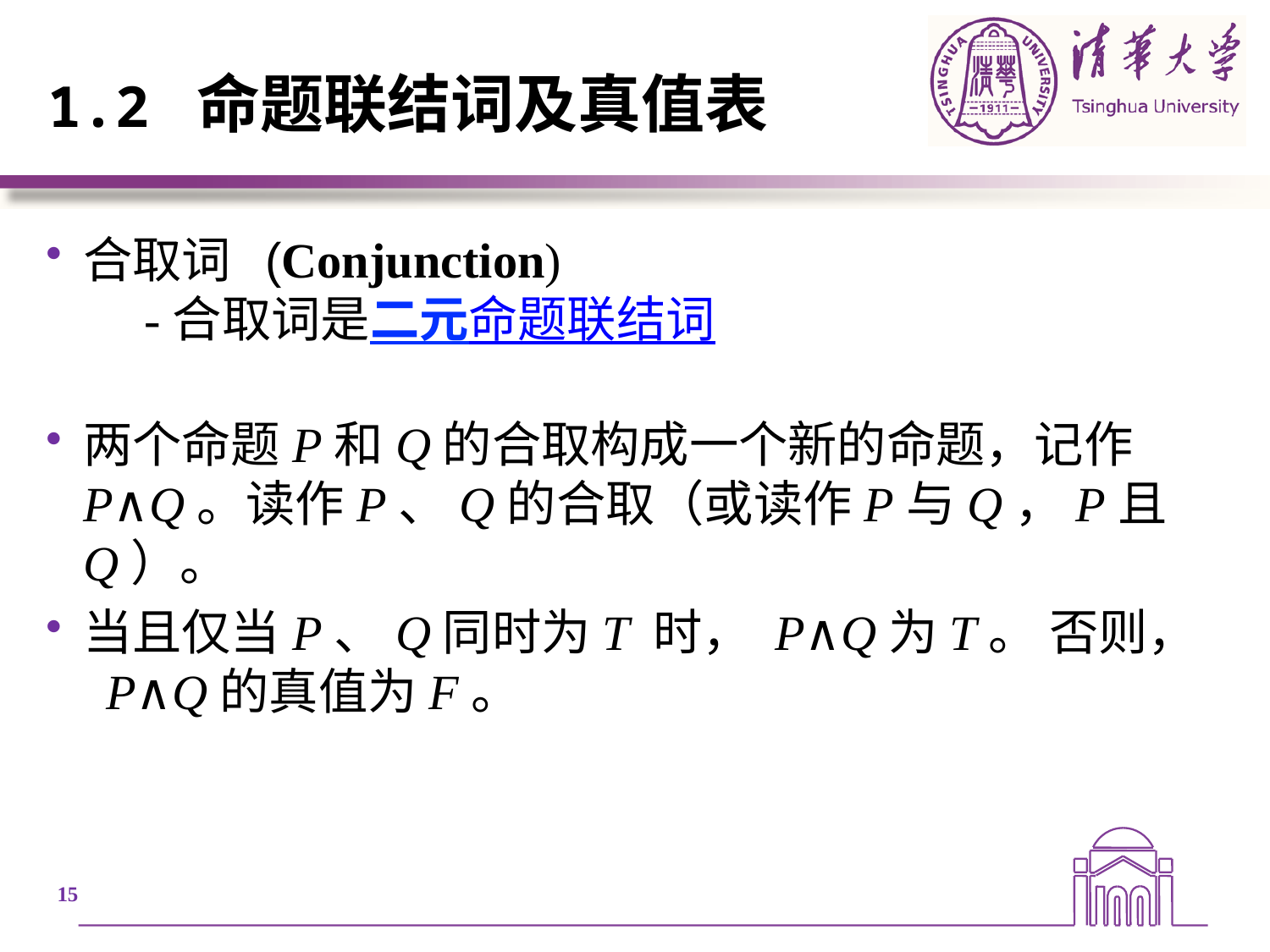

# 1.2 命题联结词及真值表
合取词  (Conjunction)
　-合取词是二元命题联结词

两个命题P和Q的合取构成一个新的命题，记作P∧Q。读作P、Q的合取（或读作P与Q，P且Q）。
当且仅当P、Q同时为T 时， P∧Q为T。 否则， P∧Q的真值为F。